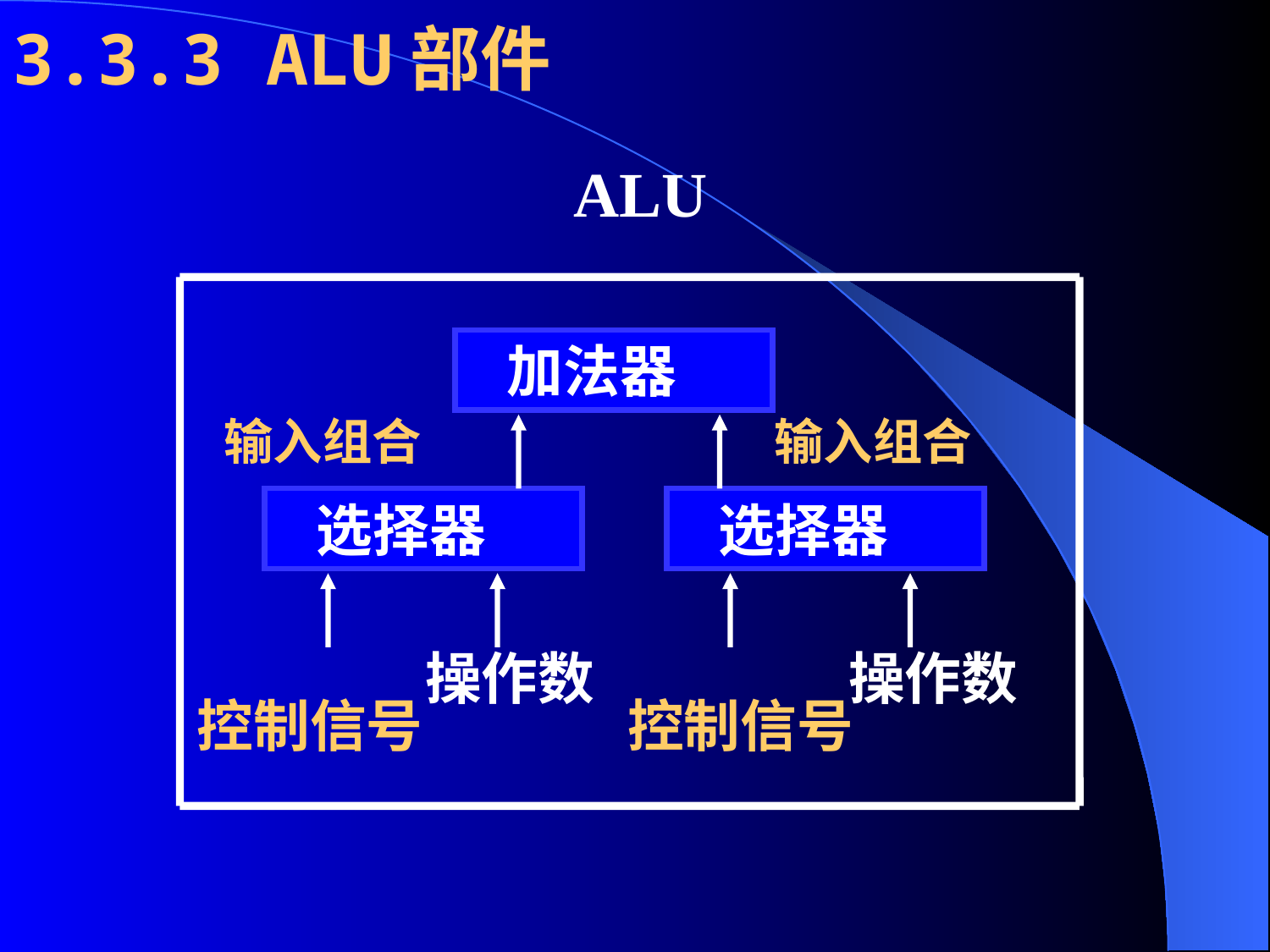

3.3.3 ALU部件
ALU

  加法器
输入组合
输入组合

  选择器
  选择器

操作数
操作数
控制信号
控制信号